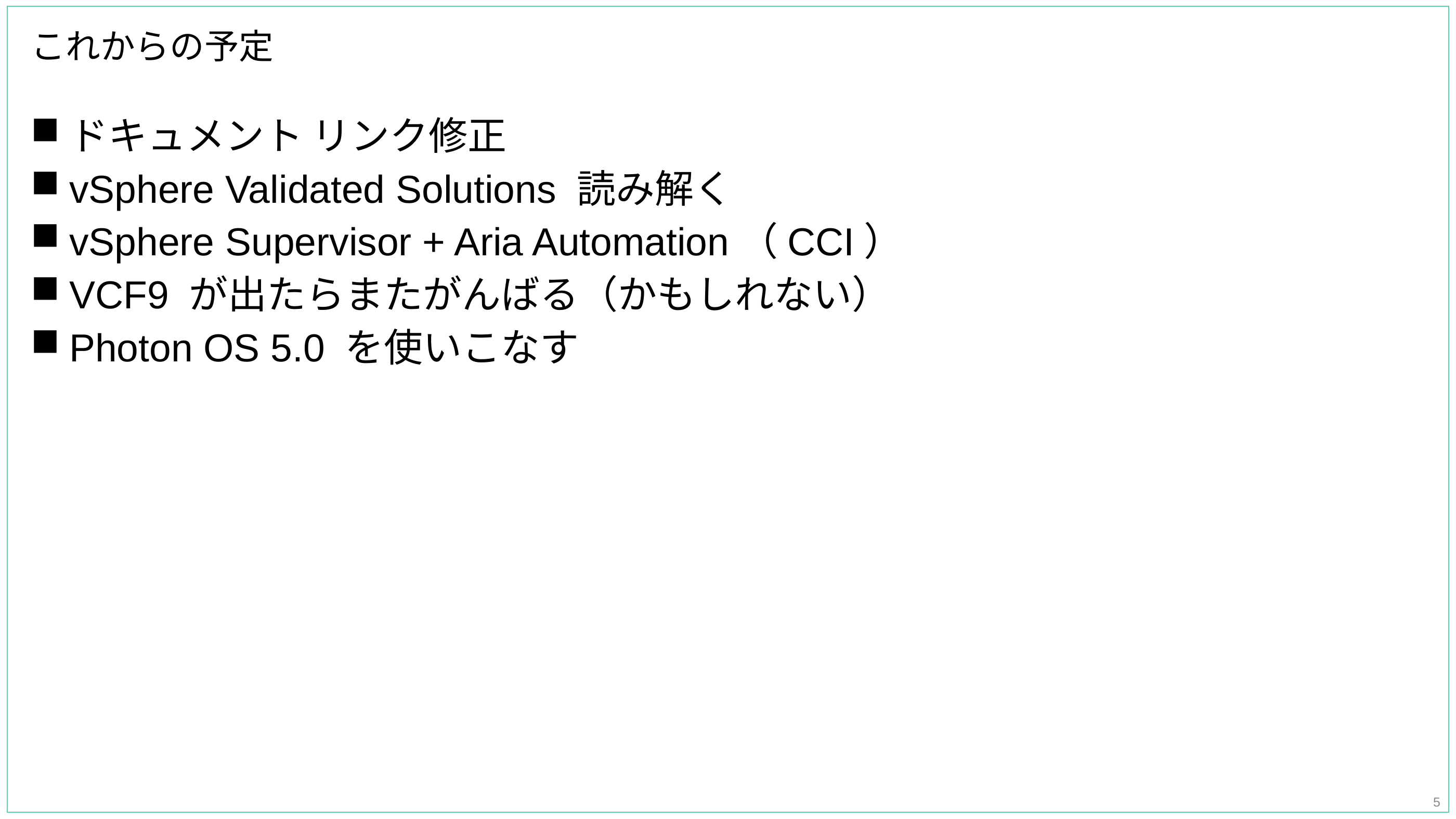

# これからの予定
ドキュメント リンク修正
vSphere Validated Solutions 読み解く
vSphere Supervisor + Aria Automation（CCI）
VCF9 が出たらまたがんばる（かもしれない）
Photon OS 5.0 を使いこなす
5